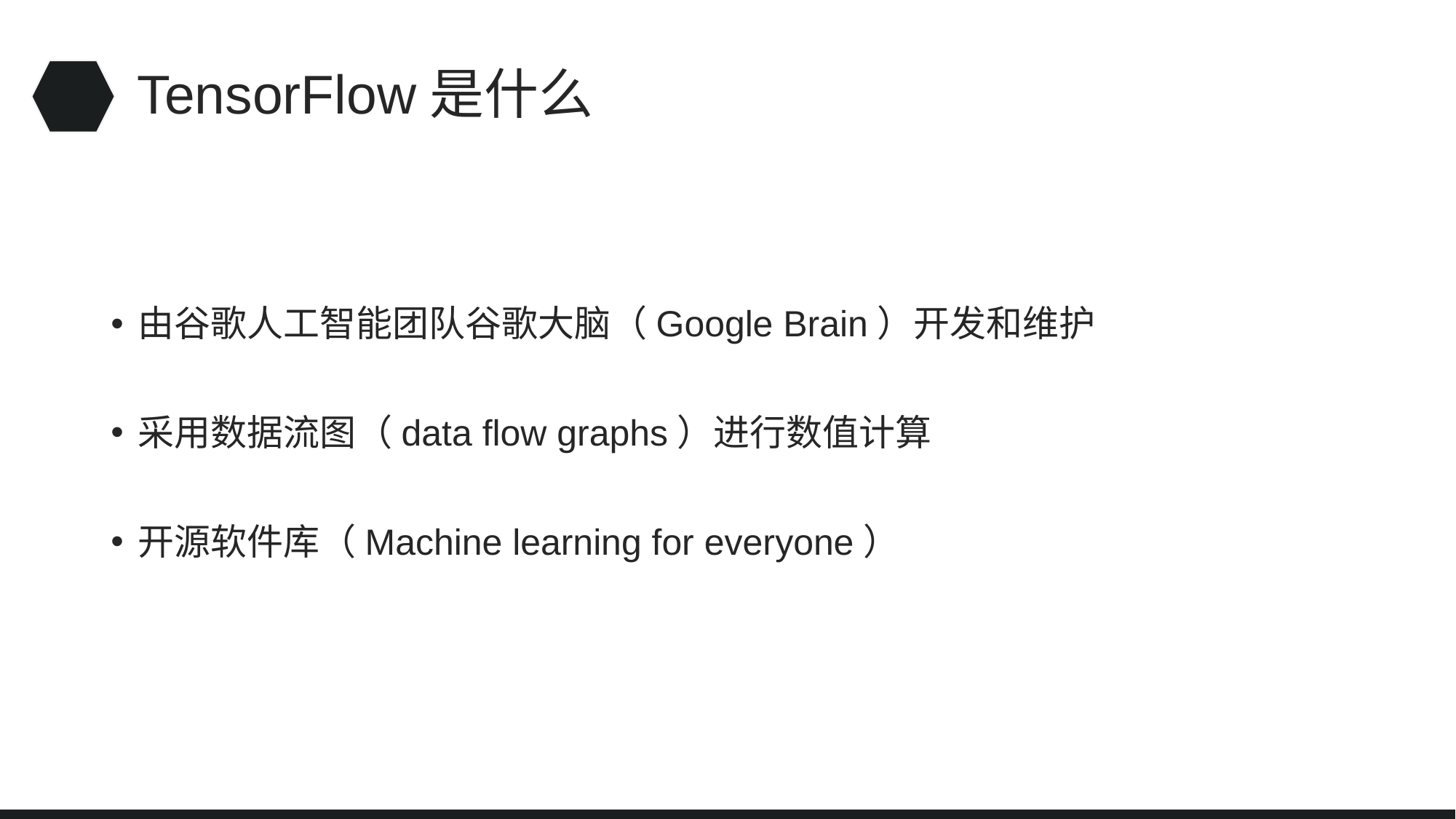

# TensorFlow是什么

由谷歌人工智能团队谷歌大脑（Google Brain）开发和维护

采用数据流图（data flow graphs）进行数值计算

开源软件库（Machine learning for everyone）